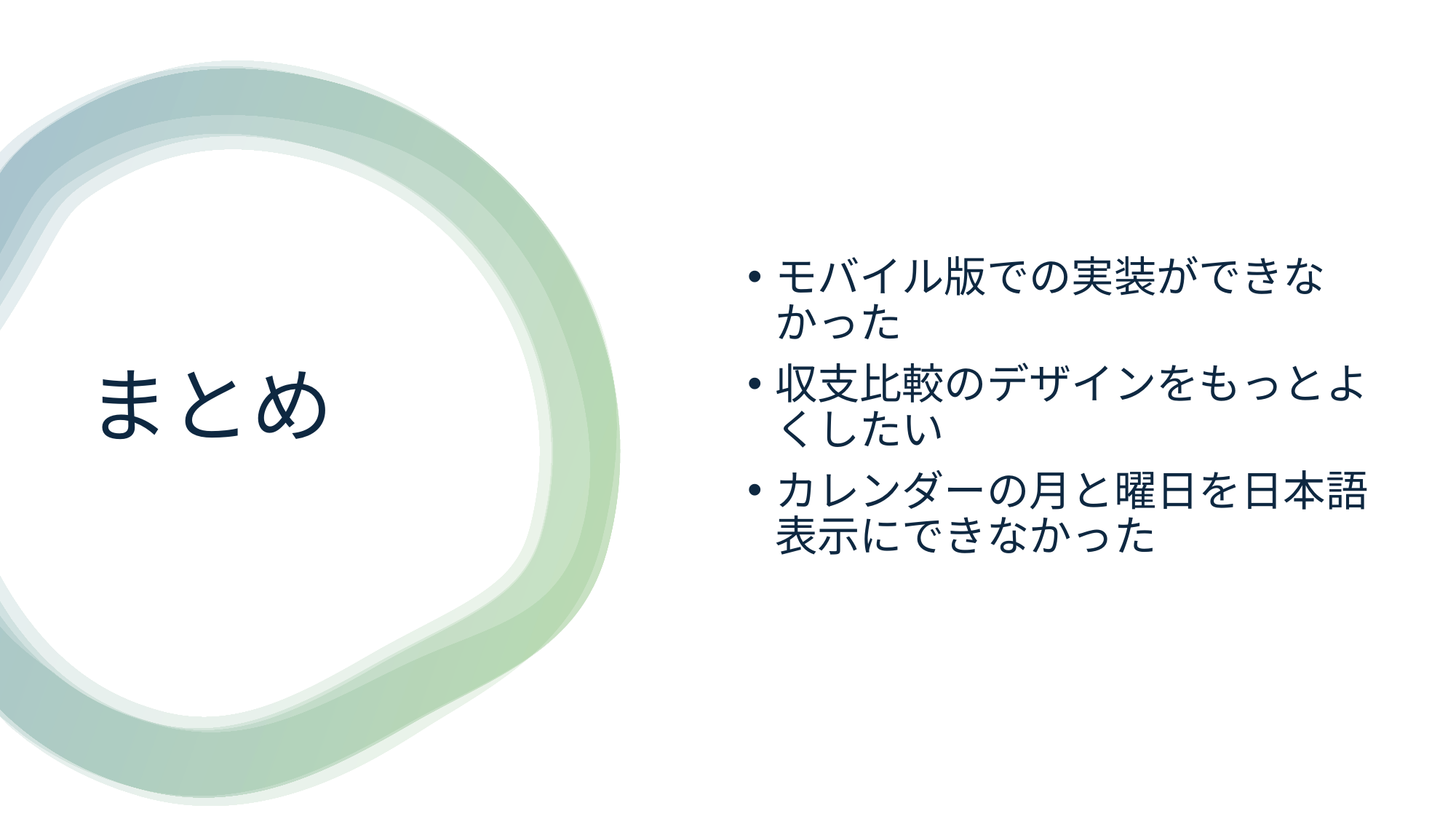

モバイル版での実装ができなかった
収支比較のデザインをもっとよくしたい
カレンダーの月と曜日を日本語表示にできなかった
# まとめ